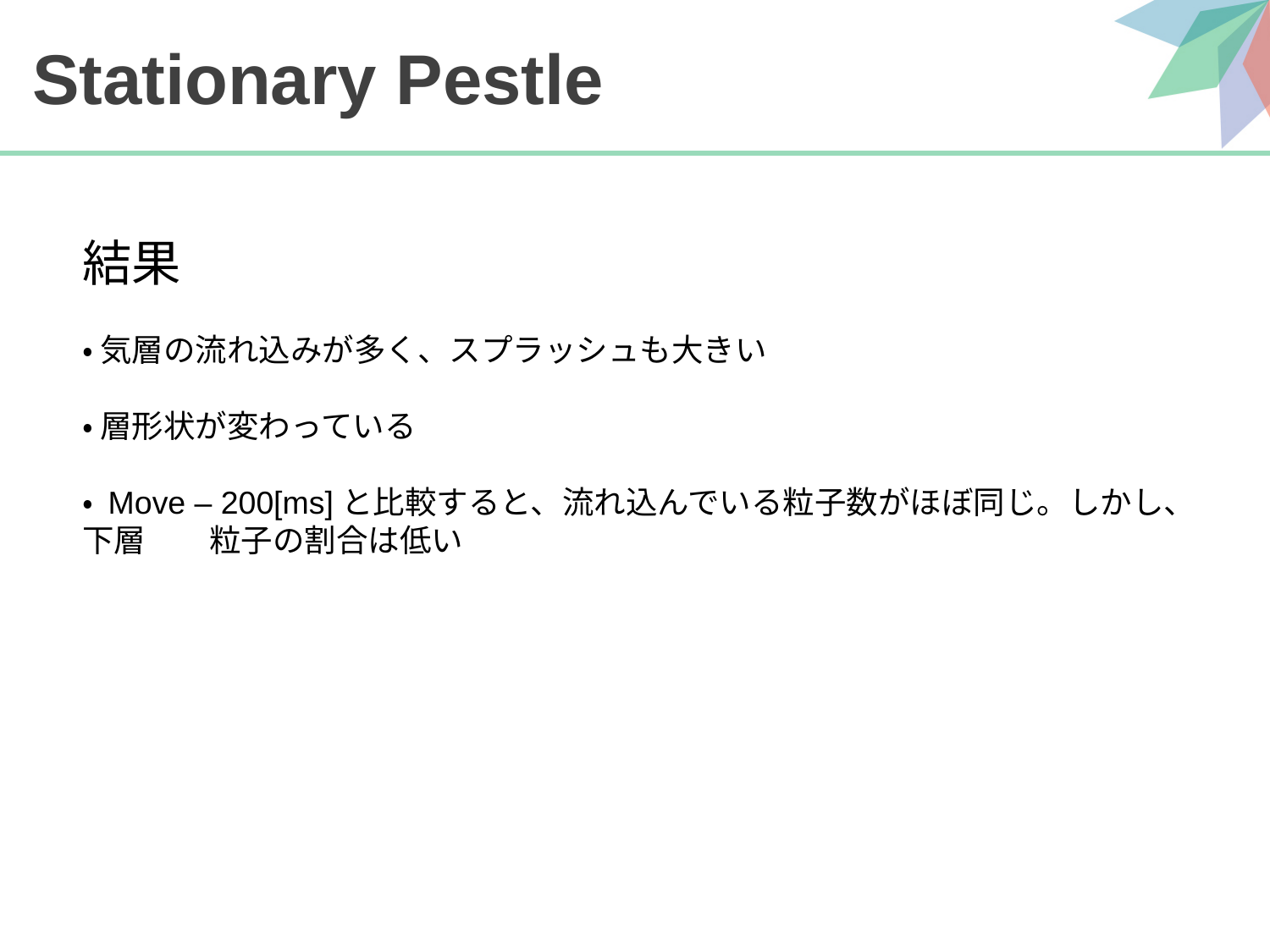

# Stationary Pestle

結果

・ 気層の流れ込みが多く、スプラッシュも大きい

・ 層形状が変わっている

・ Move – 200[ms]と比較すると、流れ込んでいる粒子数がほぼ同じ。しかし、下層　　粒子の割合は低い